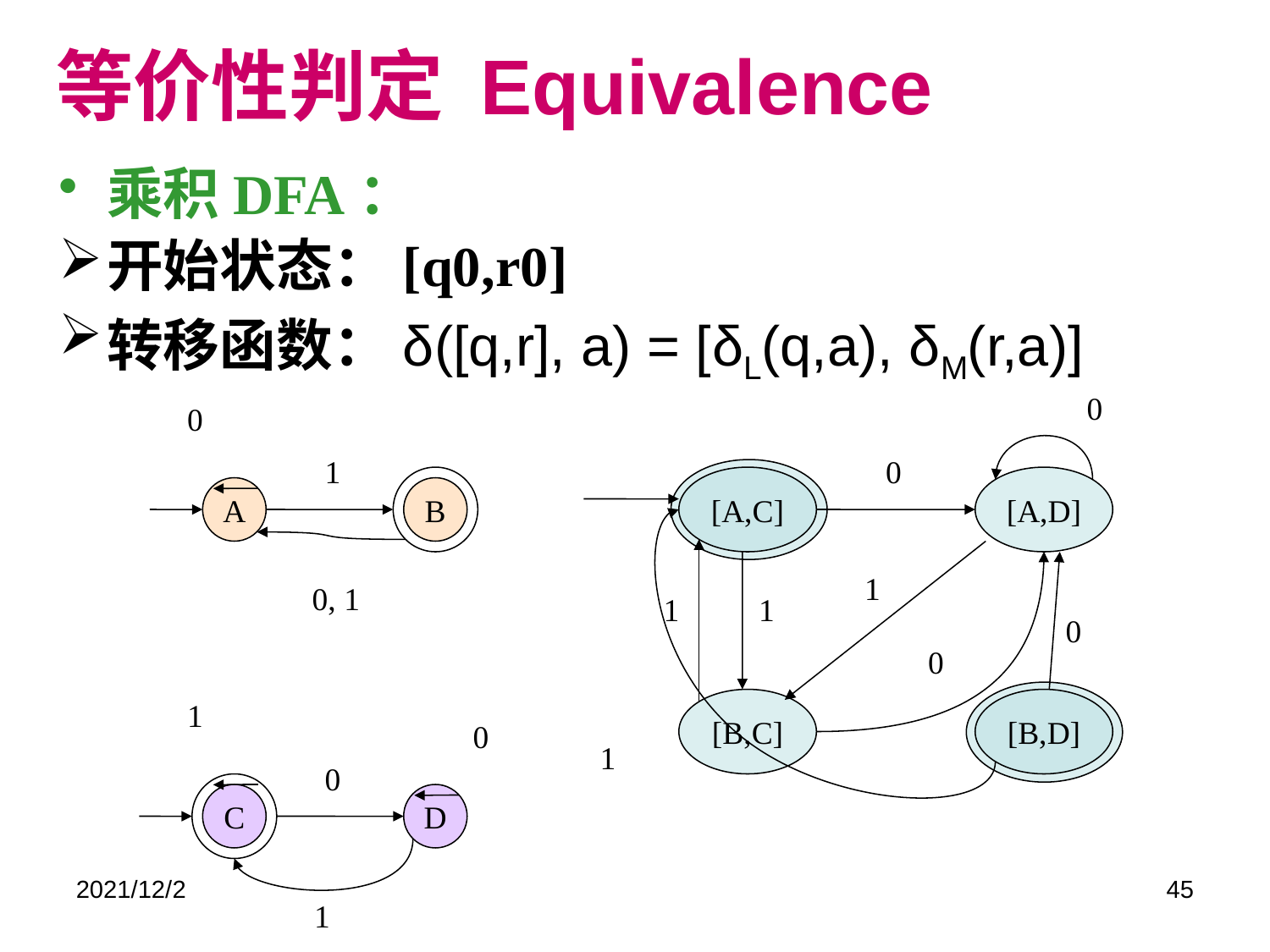

# 等价性判定 Equivalence
乘积DFA：
开始状态：[q0,r0]
转移函数：δ([q,r], a) = [δL(q,a), δM(r,a)]

0
0
1
0

[A,C]
[A,D]
A
B

1
0, 1
1
1
0
0

1
[B,C]
[B,D]
0
1
0

C
D

2021/12/2
45
1